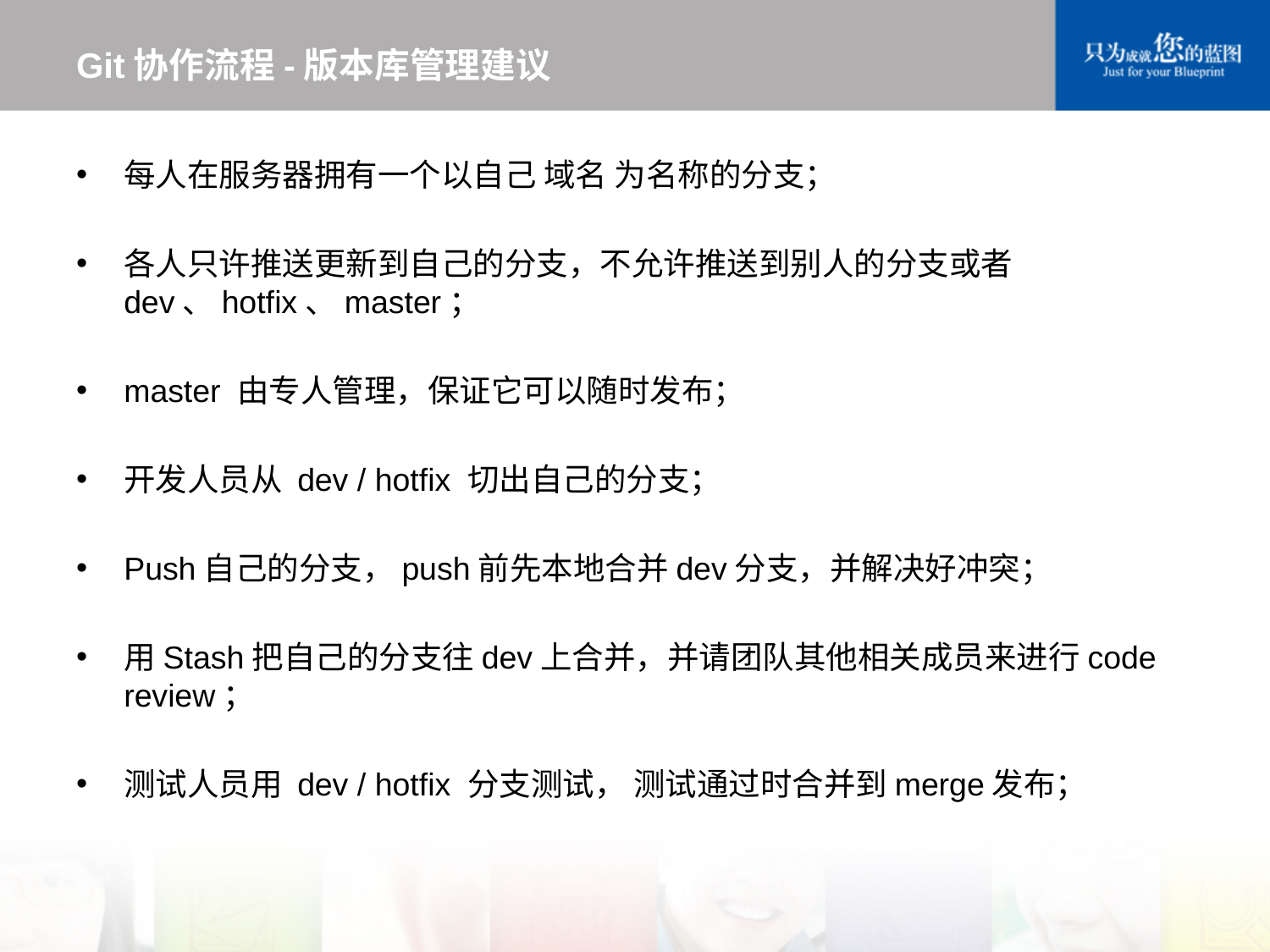

# Git协作流程-版本库管理建议

每人在服务器拥有一个以自己 域名 为名称的分支；

各人只许推送更新到自己的分支，不允许推送到别人的分支或者 dev、hotfix、master；

master 由专人管理，保证它可以随时发布；

开发人员从 dev / hotfix 切出自己的分支；

Push自己的分支，push前先本地合并dev分支，并解决好冲突；

用Stash把自己的分支往dev上合并，并请团队其他相关成员来进行code review；

测试人员用 dev / hotfix 分支测试， 测试通过时合并到merge发布；